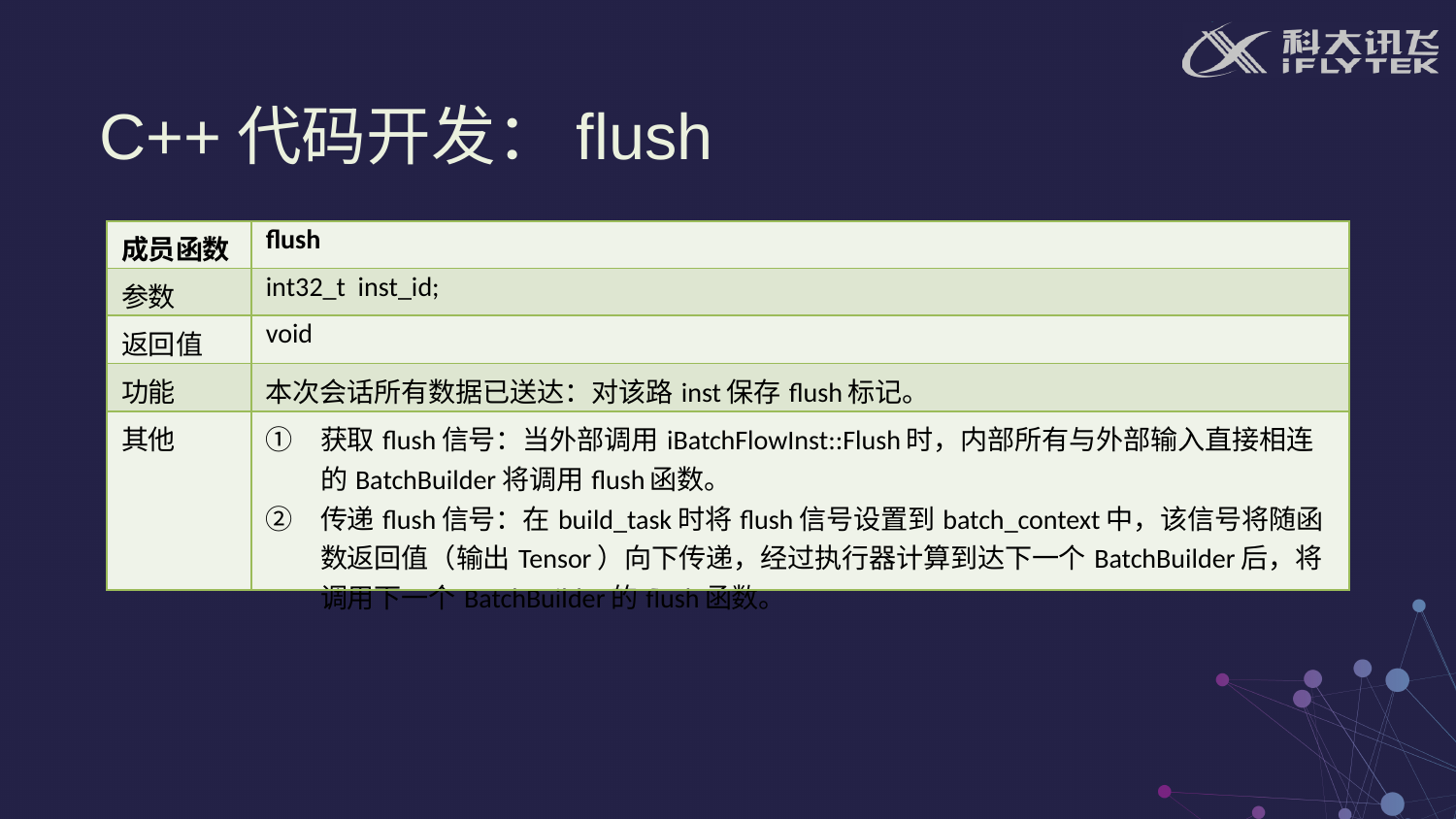

C++代码开发：flush
| 成员函数 | flush |
| --- | --- |
| 参数 | int32\_t inst\_id; |
| 返回值 | void |
| 功能 | 本次会话所有数据已送达：对该路inst保存flush标记。 |
| 其他 | 获取flush信号：当外部调用iBatchFlowInst::Flush时，内部所有与外部输入直接相连的BatchBuilder将调用flush函数。 传递flush信号：在build\_task时将flush信号设置到batch\_context中，该信号将随函数返回值（输出Tensor）向下传递，经过执行器计算到达下一个BatchBuilder后，将调用下一个BatchBuilder的flush函数。 |